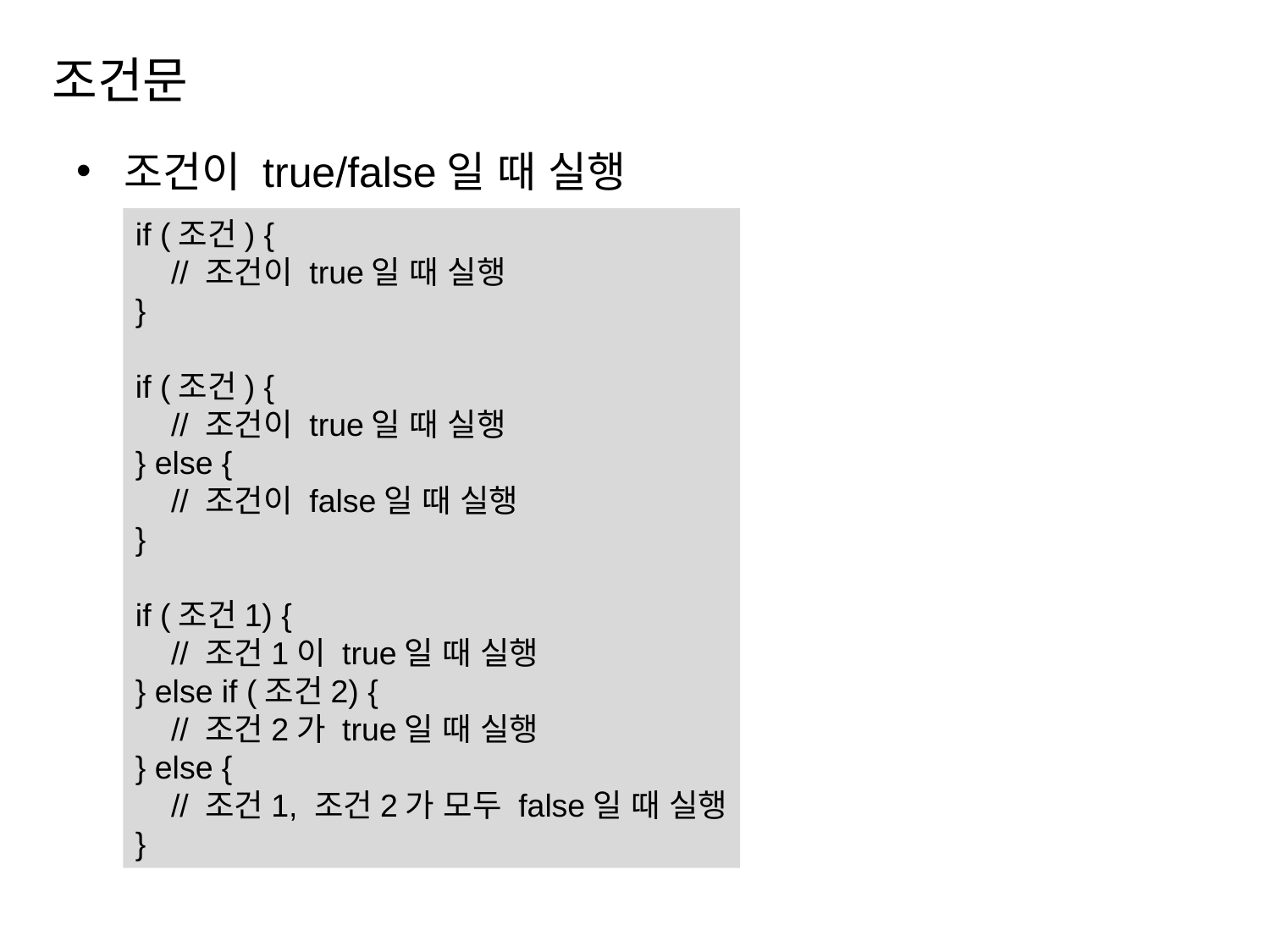

# 조건문
조건이 true/false일 때 실행
if (조건) {
    // 조건이 true일 때 실행
}

if (조건) {
    // 조건이 true일 때 실행
} else {
    // 조건이 false일 때 실행
}

if (조건1) {
    // 조건1이 true일 때 실행
} else if (조건2) {
    // 조건2가 true일 때 실행
} else {
    // 조건1, 조건2가 모두 false일 때 실행
}